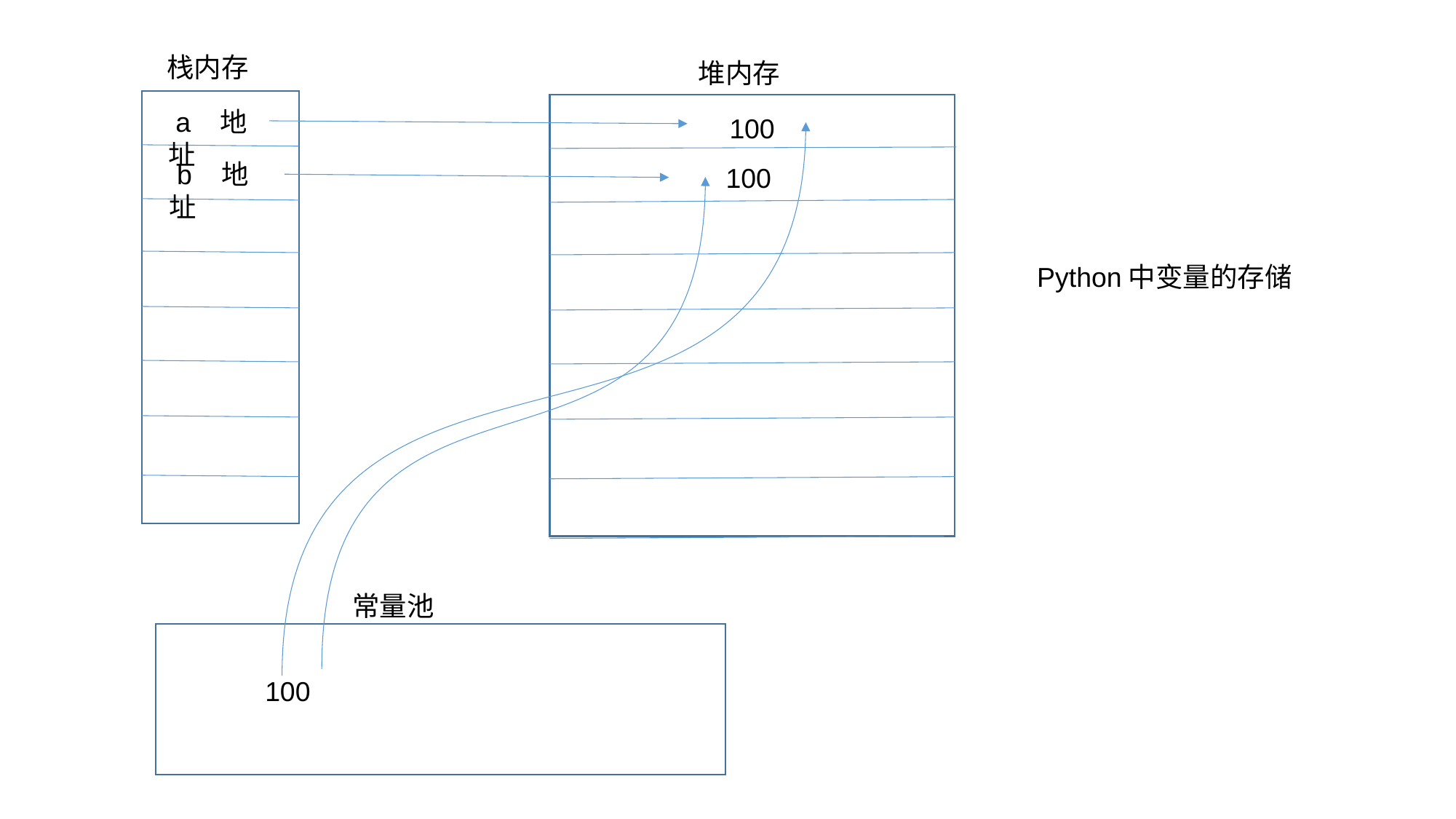

栈内存
堆内存

 a   地址
            100

 b   地址
100
Python中变量的存储
常量池

            100